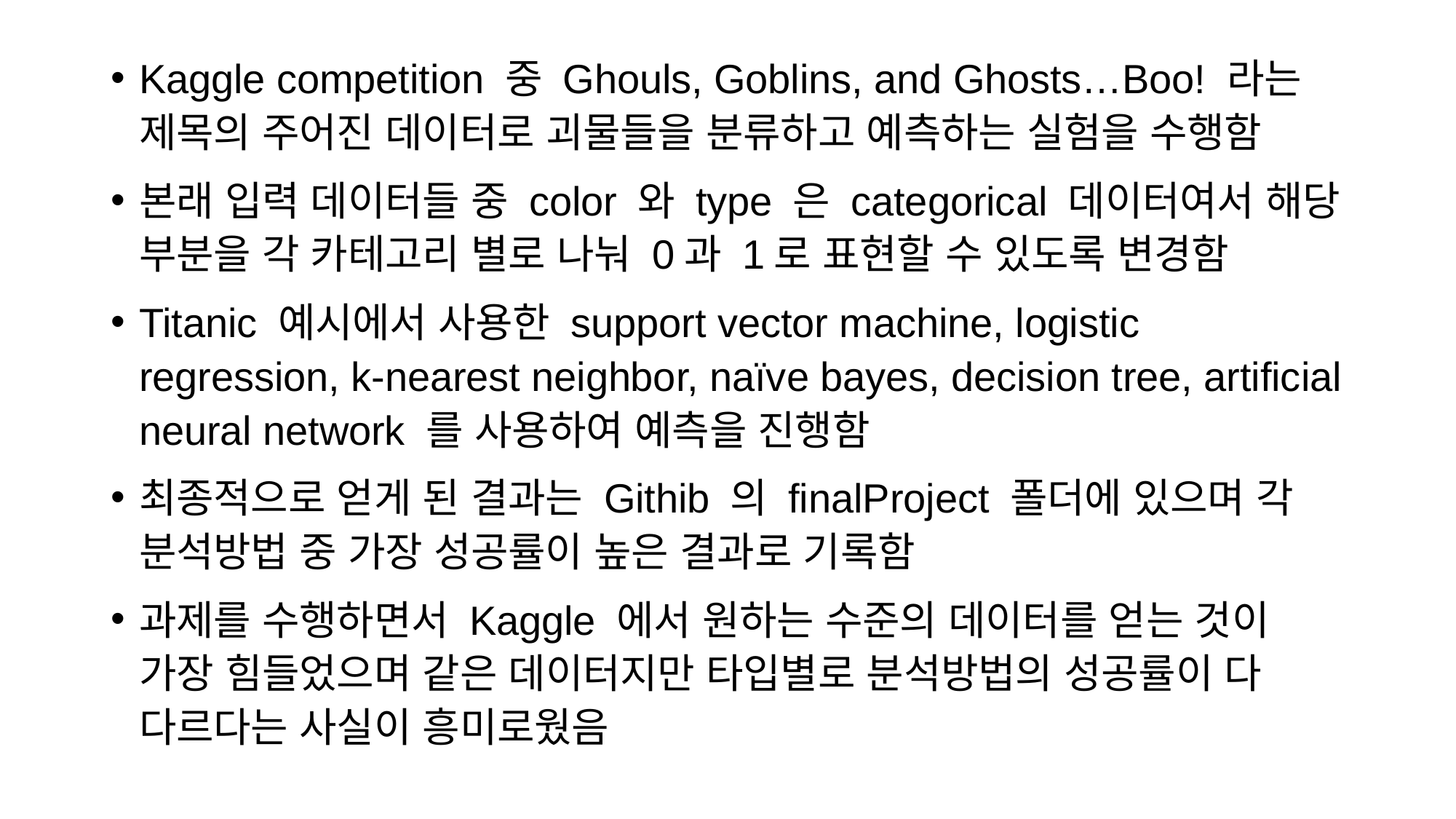

Kaggle competition 중 Ghouls, Goblins, and Ghosts…Boo! 라는 제목의 주어진 데이터로 괴물들을 분류하고 예측하는 실험을 수행함
본래 입력 데이터들 중 color 와 type 은 categorical 데이터여서 해당 부분을 각 카테고리 별로 나눠 0과 1로 표현할 수 있도록 변경함
Titanic 예시에서 사용한 support vector machine, logistic regression, k-nearest neighbor, naïve bayes, decision tree, artificial neural network 를 사용하여 예측을 진행함
최종적으로 얻게 된 결과는 Githib 의 finalProject 폴더에 있으며 각 분석방법 중 가장 성공률이 높은 결과로 기록함
과제를 수행하면서 Kaggle 에서 원하는 수준의 데이터를 얻는 것이 가장 힘들었으며 같은 데이터지만 타입별로 분석방법의 성공률이 다 다르다는 사실이 흥미로웠음